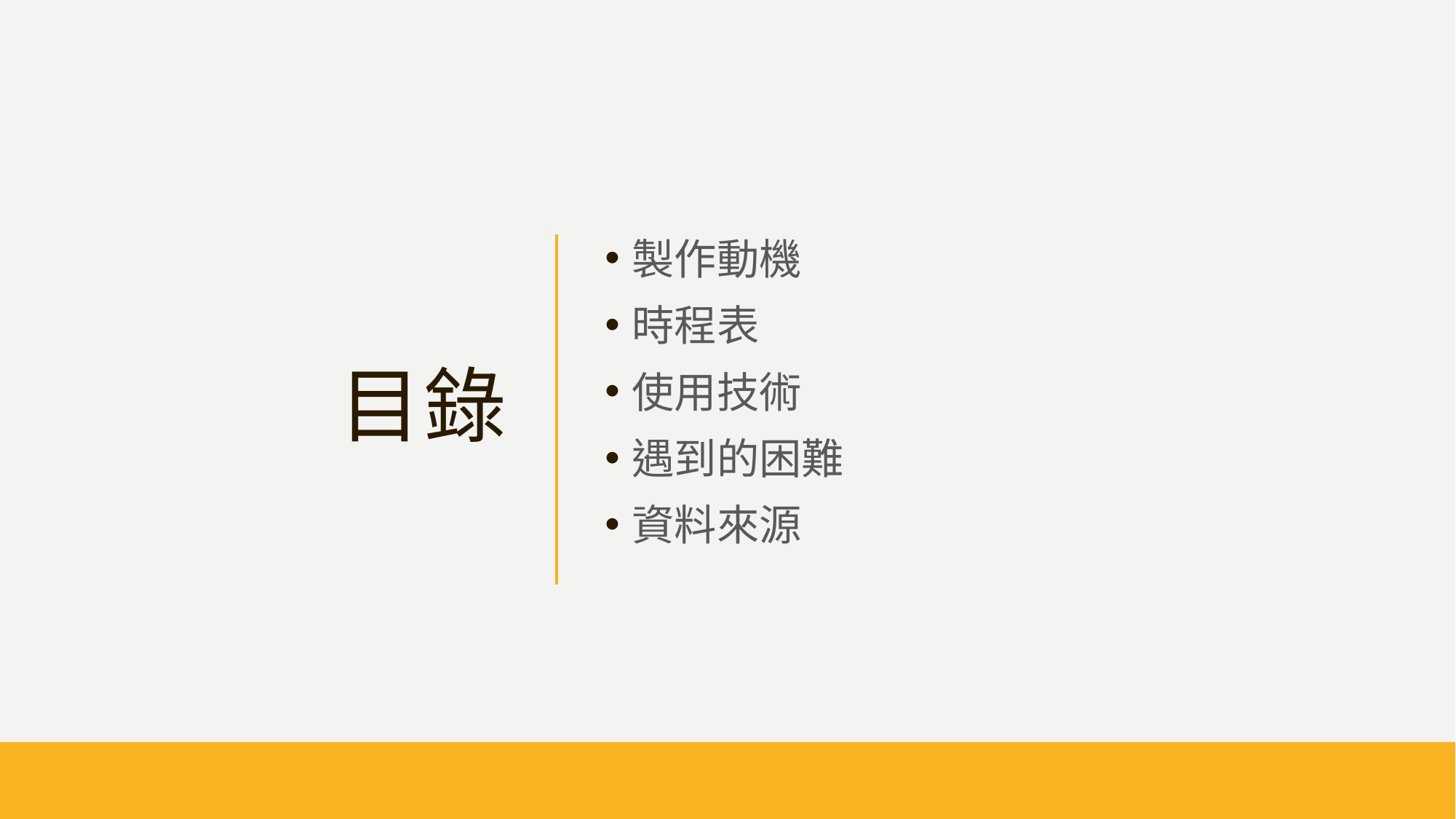

# 目錄
製作動機
時程表
使用技術
遇到的困難
資料來源